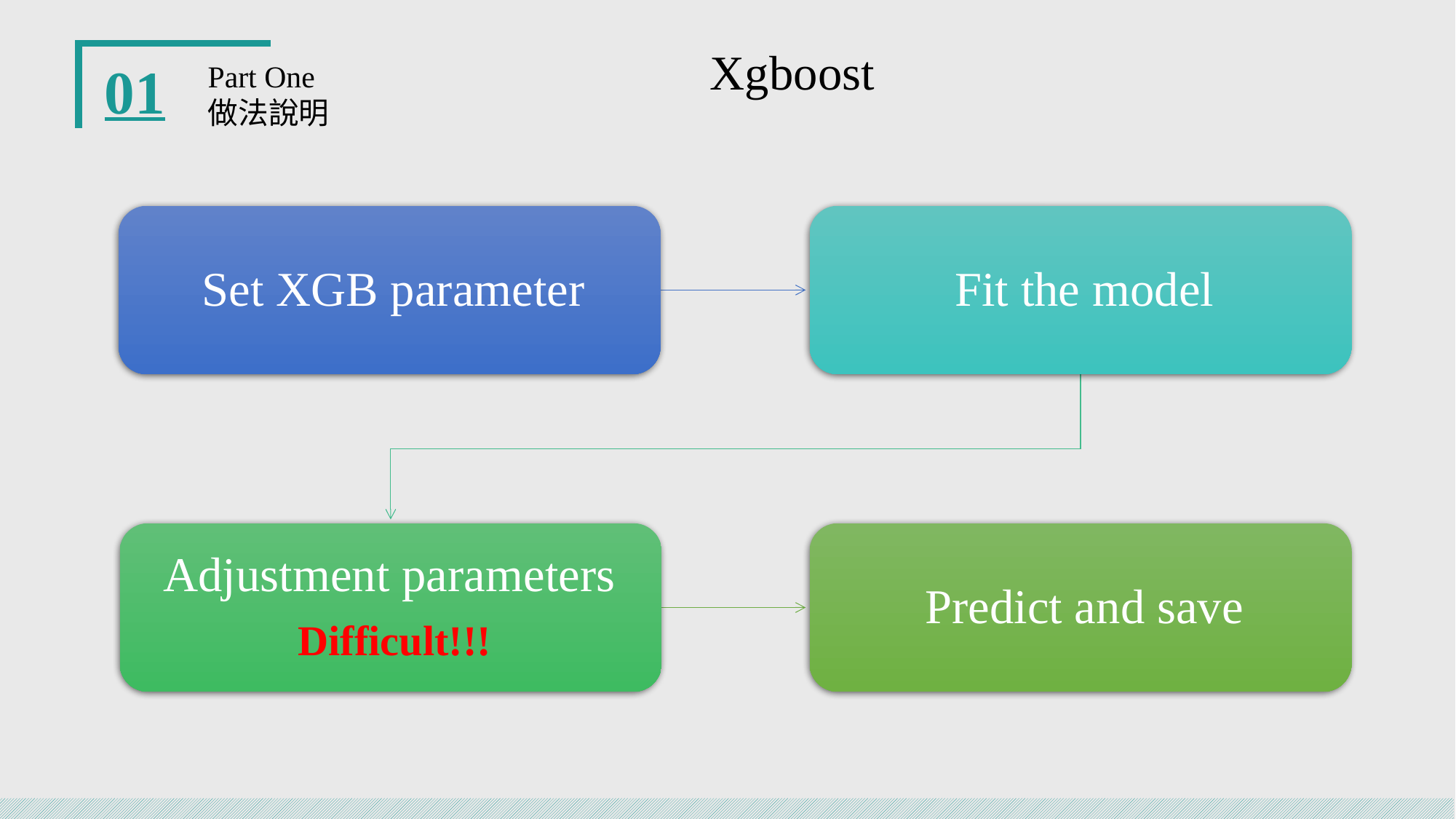

Xgboost
01
Part One
做法說明

Set XGB parameter

Fit the model

Adjustment parameters
Difficult!!!
Predict and save